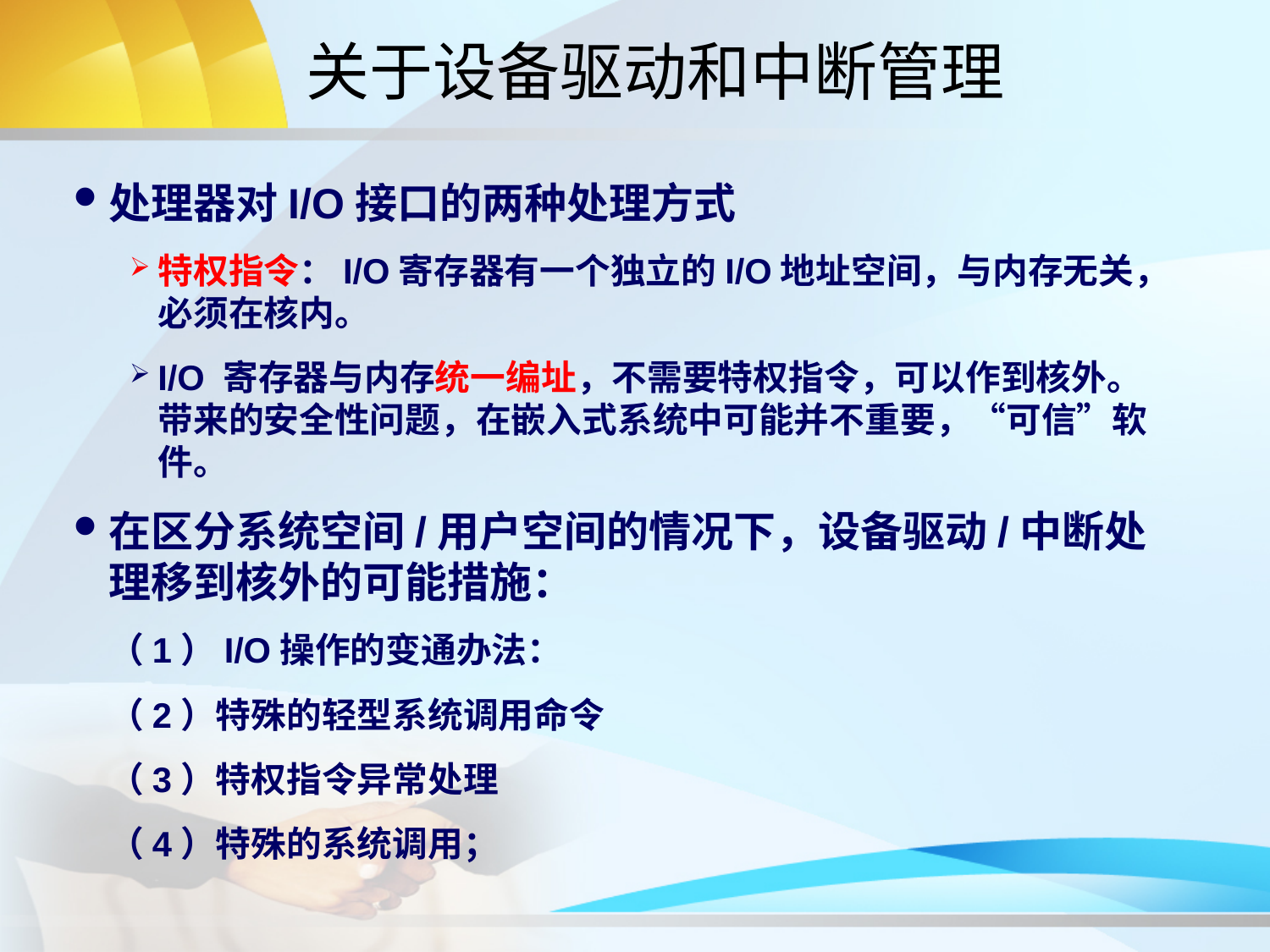

# 关于设备驱动和中断管理
处理器对I/O接口的两种处理方式
特权指令：I/O寄存器有一个独立的I/O地址空间，与内存无关，必须在核内。
I/O 寄存器与内存统一编址，不需要特权指令，可以作到核外。带来的安全性问题，在嵌入式系统中可能并不重要，“可信”软件。
在区分系统空间/用户空间的情况下，设备驱动/中断处理移到核外的可能措施：
	（1）I/O操作的变通办法：
	（2）特殊的轻型系统调用命令
	（3）特权指令异常处理
	（4）特殊的系统调用；